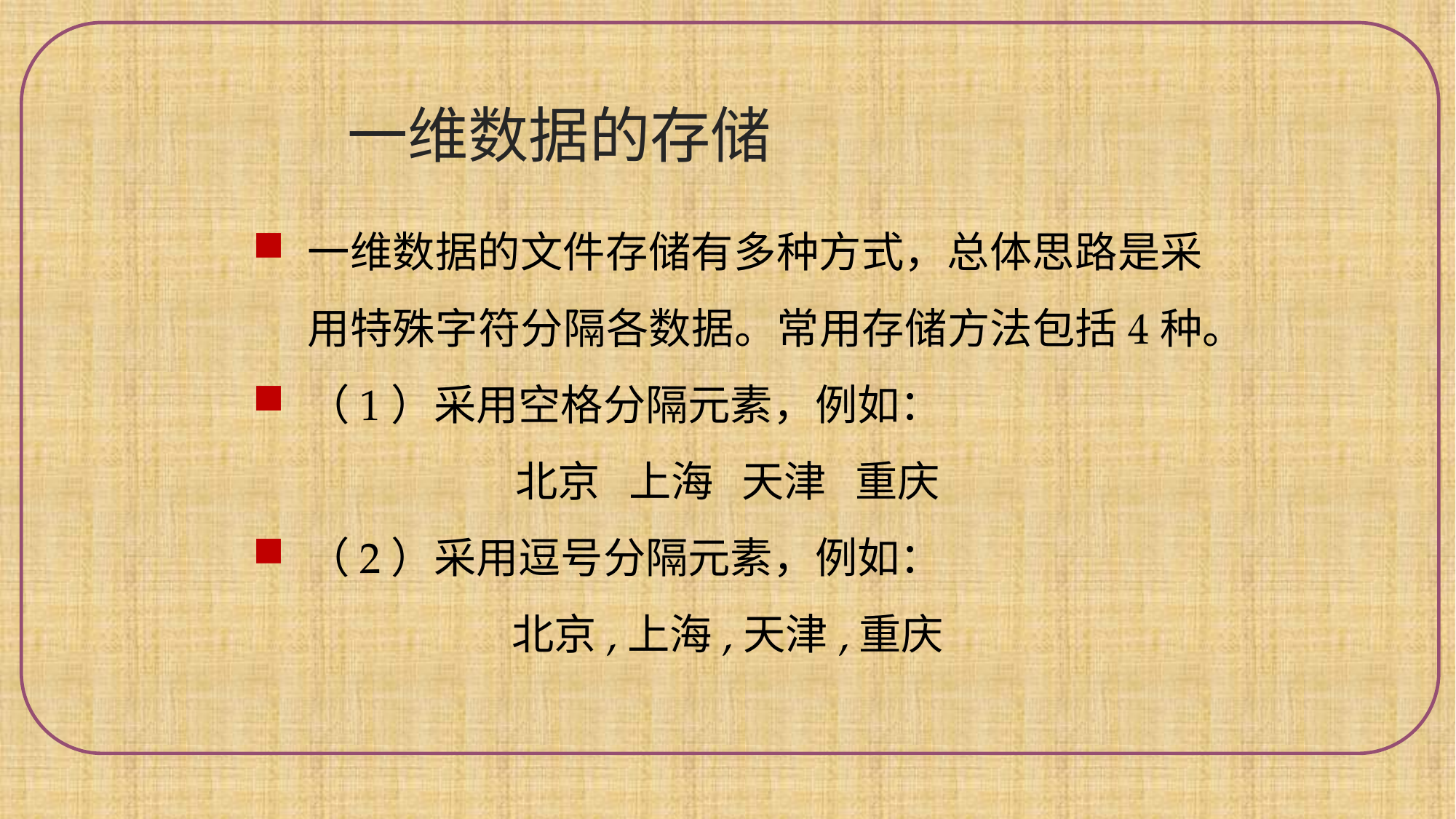

一维数据的存储
一维数据的文件存储有多种方式，总体思路是采用特殊字符分隔各数据。常用存储方法包括4种。
（1）采用空格分隔元素，例如：
北京   上海   天津   重庆
（2）采用逗号分隔元素，例如：
北京,上海,天津,重庆